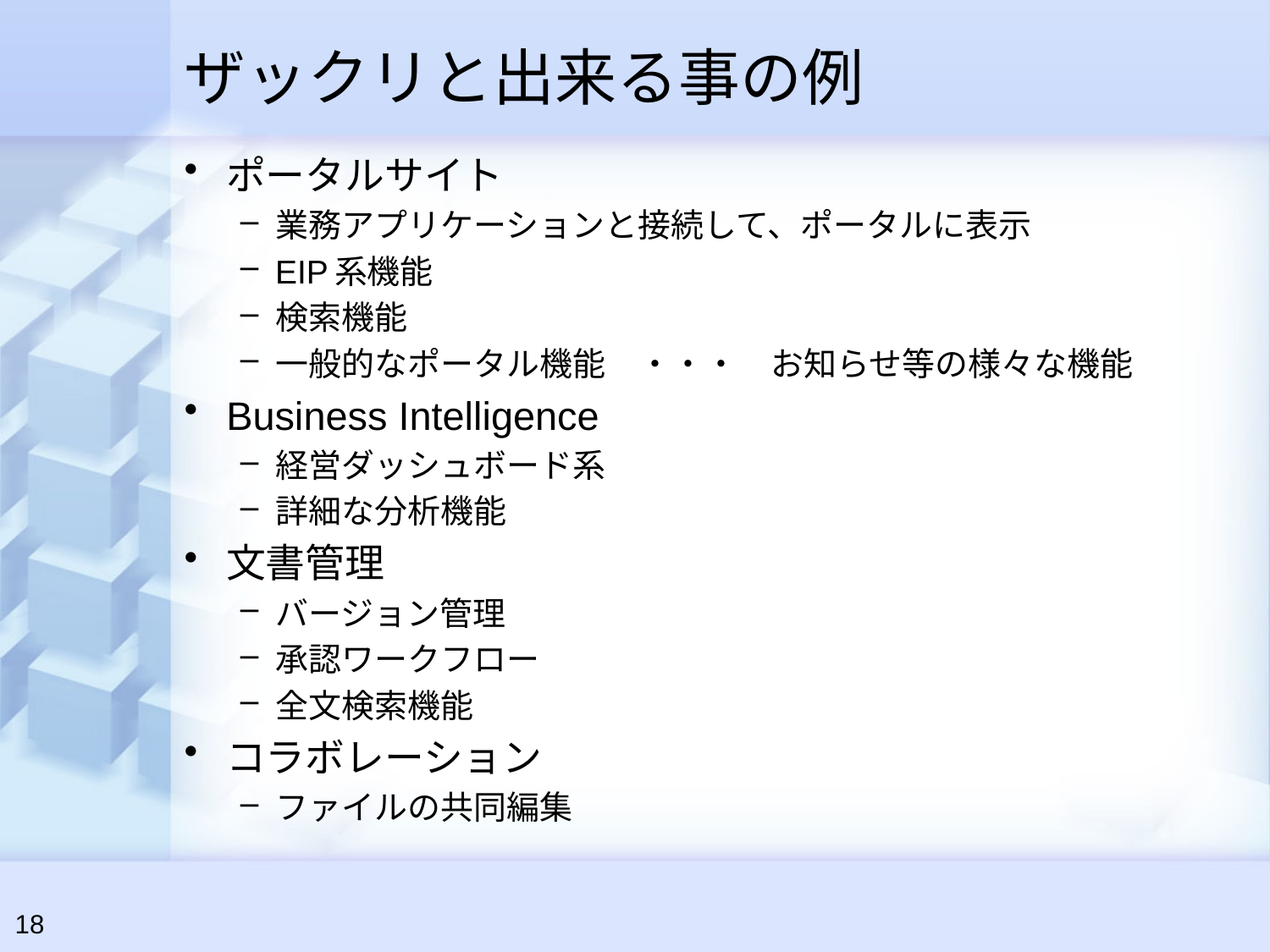

# ザックリと出来る事の例
ポータルサイト
業務アプリケーションと接続して、ポータルに表示
EIP系機能
検索機能
一般的なポータル機能　・・・　お知らせ等の様々な機能
Business Intelligence
経営ダッシュボード系
詳細な分析機能
文書管理
バージョン管理
承認ワークフロー
全文検索機能
コラボレーション
ファイルの共同編集

18